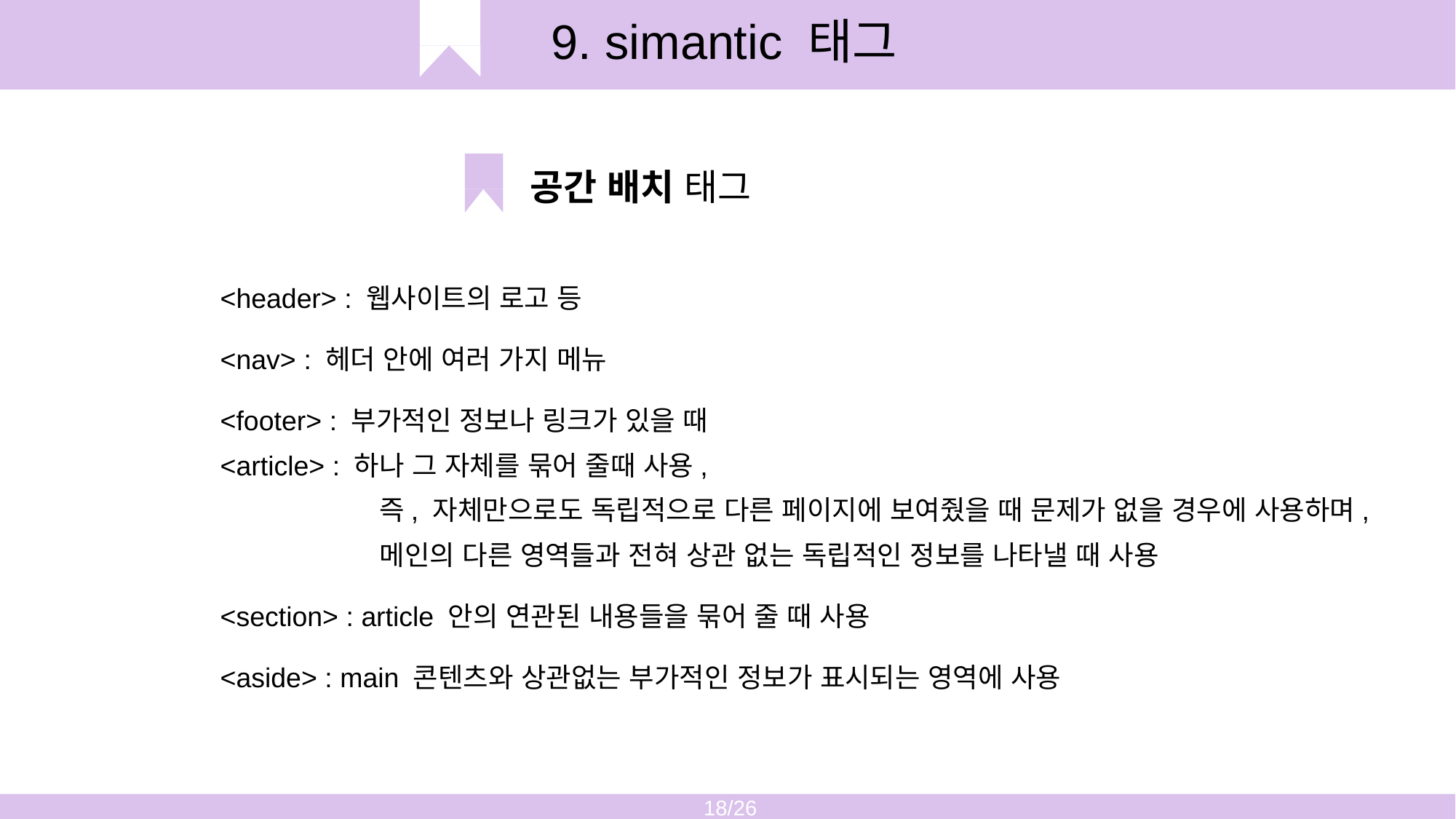

9. simantic 태그
공간 배치 태그

<header> : 웹사이트의 로고 등
<nav> : 헤더 안에 여러 가지 메뉴
<footer> : 부가적인 정보나 링크가 있을 때
<article> : 하나 그 자체를 묶어 줄때 사용,
                    즉, 자체만으로도 독립적으로 다른 페이지에 보여줬을 때 문제가 없을 경우에 사용하며,
                    메인의 다른 영역들과 전혀 상관 없는 독립적인 정보를 나타낼 때 사용
<section> : article 안의 연관된 내용들을 묶어 줄 때 사용
<aside> : main 콘텐츠와 상관없는 부가적인 정보가 표시되는 영역에 사용
18/26